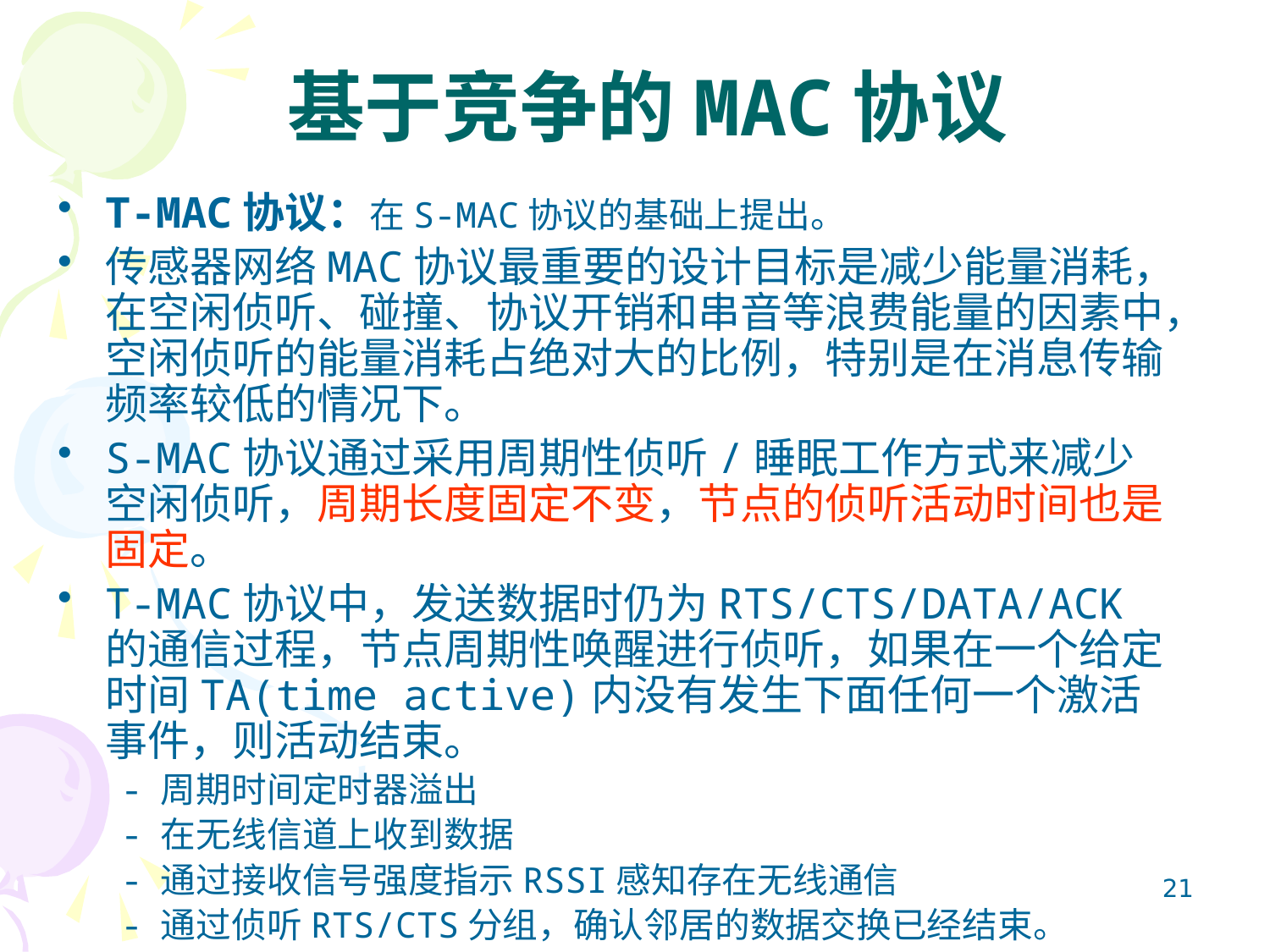

# 基于竞争的MAC协议

T-MAC协议：在S-MAC协议的基础上提出。
传感器网络MAC协议最重要的设计目标是减少能量消耗，在空闲侦听、碰撞、协议开销和串音等浪费能量的因素中，空闲侦听的能量消耗占绝对大的比例，特别是在消息传输频率较低的情况下。
S-MAC协议通过采用周期性侦听/睡眠工作方式来减少空闲侦听，周期长度固定不变，节点的侦听活动时间也是固定。
T-MAC协议中，发送数据时仍为RTS/CTS/DATA/ACK的通信过程，节点周期性唤醒进行侦听，如果在一个给定时间TA(time active)内没有发生下面任何一个激活事件，则活动结束。
周期时间定时器溢出
在无线信道上收到数据
通过接收信号强度指示RSSI感知存在无线通信
通过侦听RTS/CTS分组，确认邻居的数据交换已经结束。

21